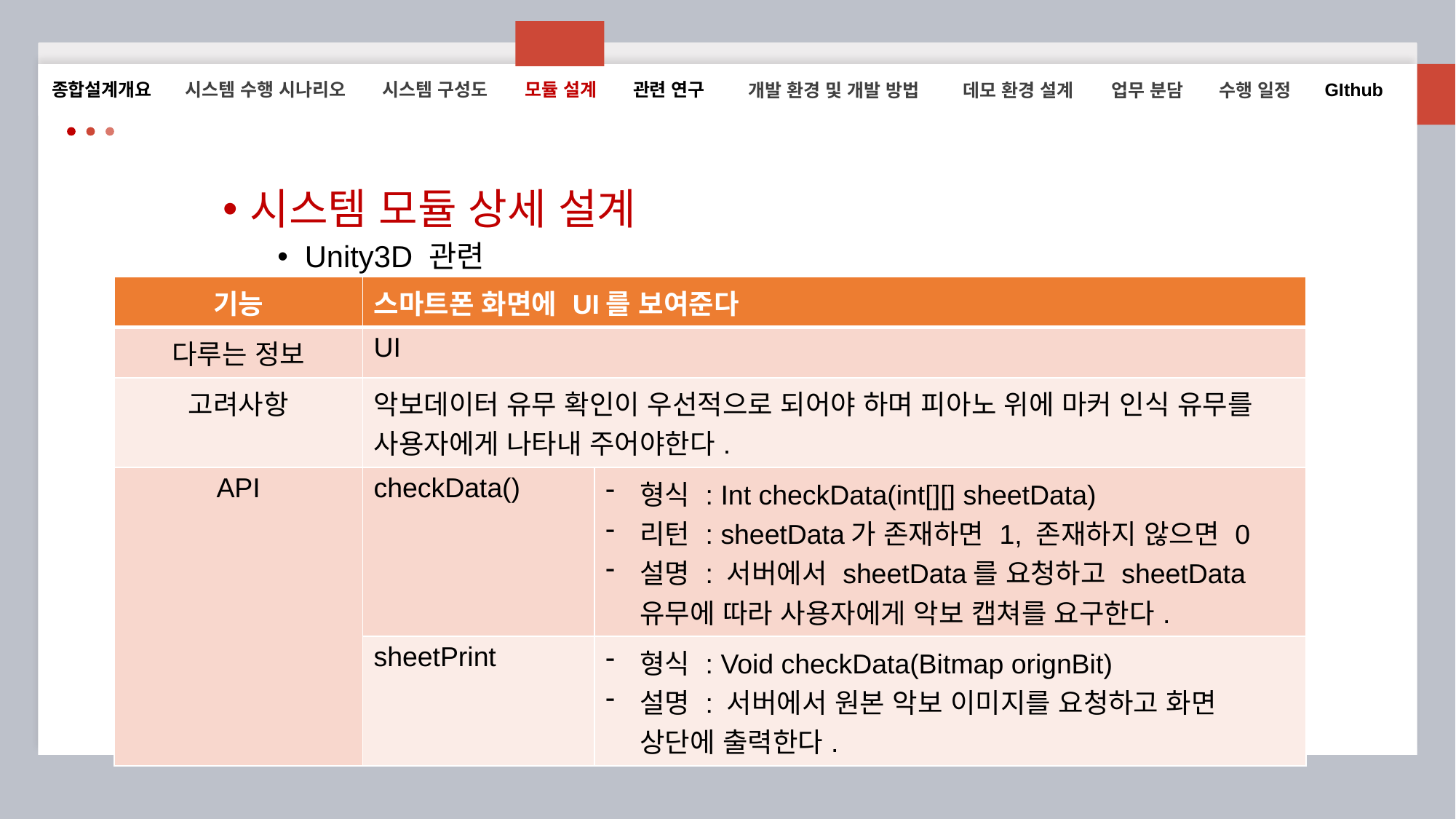

시스템 수행 시나리오
시스템 구성도
모듈 설계
관련 연구
GIthub
종합설계개요
개발 환경 및 개발 방법
데모 환경 설계
업무 분담
수행 일정

시스템 모듈 상세 설계
Unity3D 관련

| 기능 | 스마트폰 화면에 UI를 보여준다 |  |
| --- | --- | --- |
| 다루는 정보 | UI |  |
| 고려사항 | 악보데이터 유무 확인이 우선적으로 되어야 하며 피아노 위에 마커 인식 유무를 사용자에게 나타내 주어야한다. |  |
| API | checkData() | 형식 : Int checkData(int[][] sheetData) 리턴 : sheetData가 존재하면 1, 존재하지 않으면 0 설명 : 서버에서 sheetData를 요청하고 sheetData 유무에 따라 사용자에게 악보 캡쳐를 요구한다. |
|  | sheetPrint | 형식 : Void checkData(Bitmap orignBit) 설명 : 서버에서 원본 악보 이미지를 요청하고 화면 상단에 출력한다. |